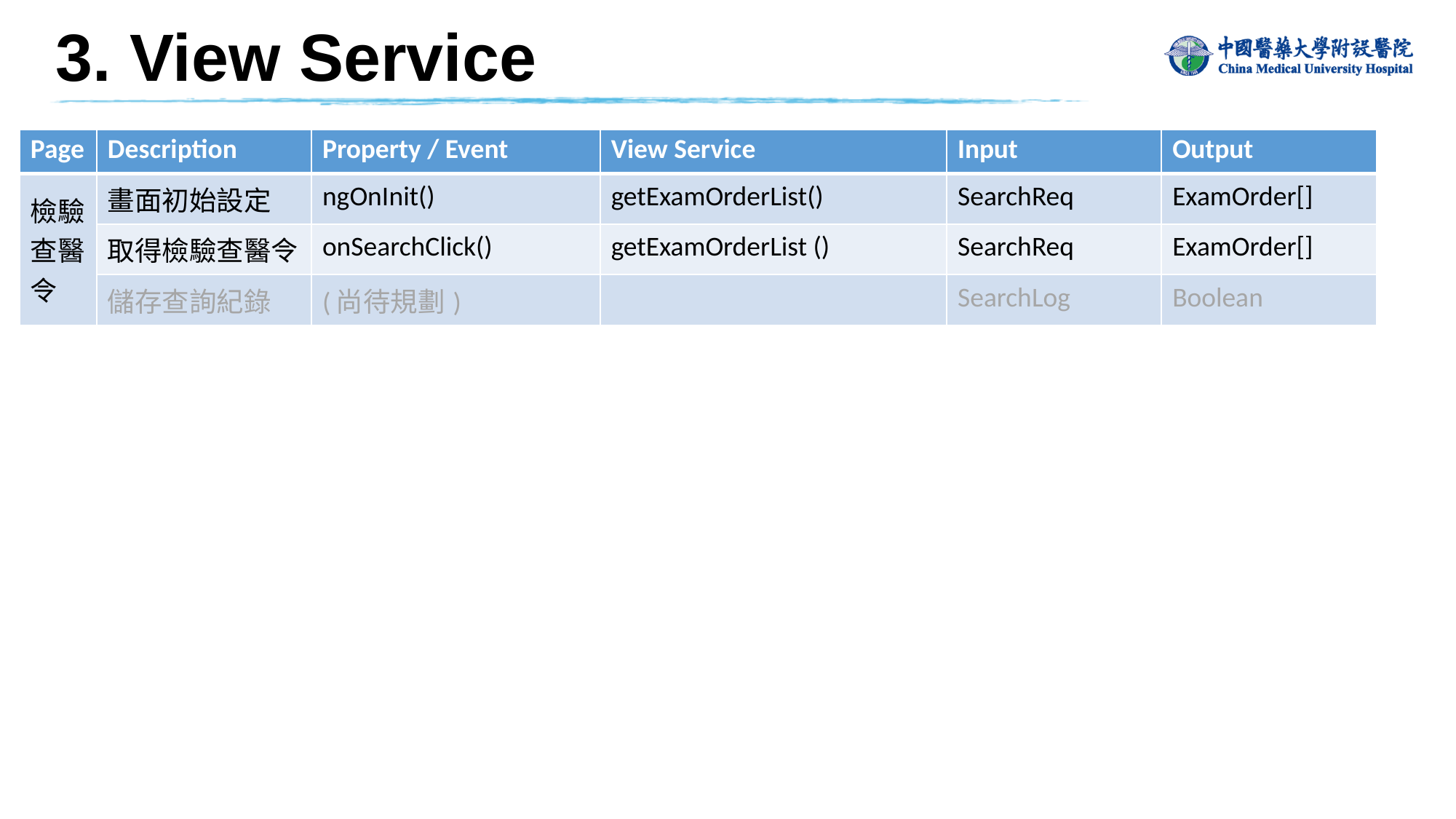

3. View Service
| Page | Description | Property / Event | View Service | Input | Output |
| --- | --- | --- | --- | --- | --- |
| 檢驗查醫令 | 畫面初始設定 | ngOnInit() | getExamOrderList() | SearchReq | ExamOrder[] |
|  | 取得檢驗查醫令 | onSearchClick() | getExamOrderList () | SearchReq | ExamOrder[] |
|  | 儲存查詢紀錄 | (尚待規劃) |  | SearchLog | Boolean |